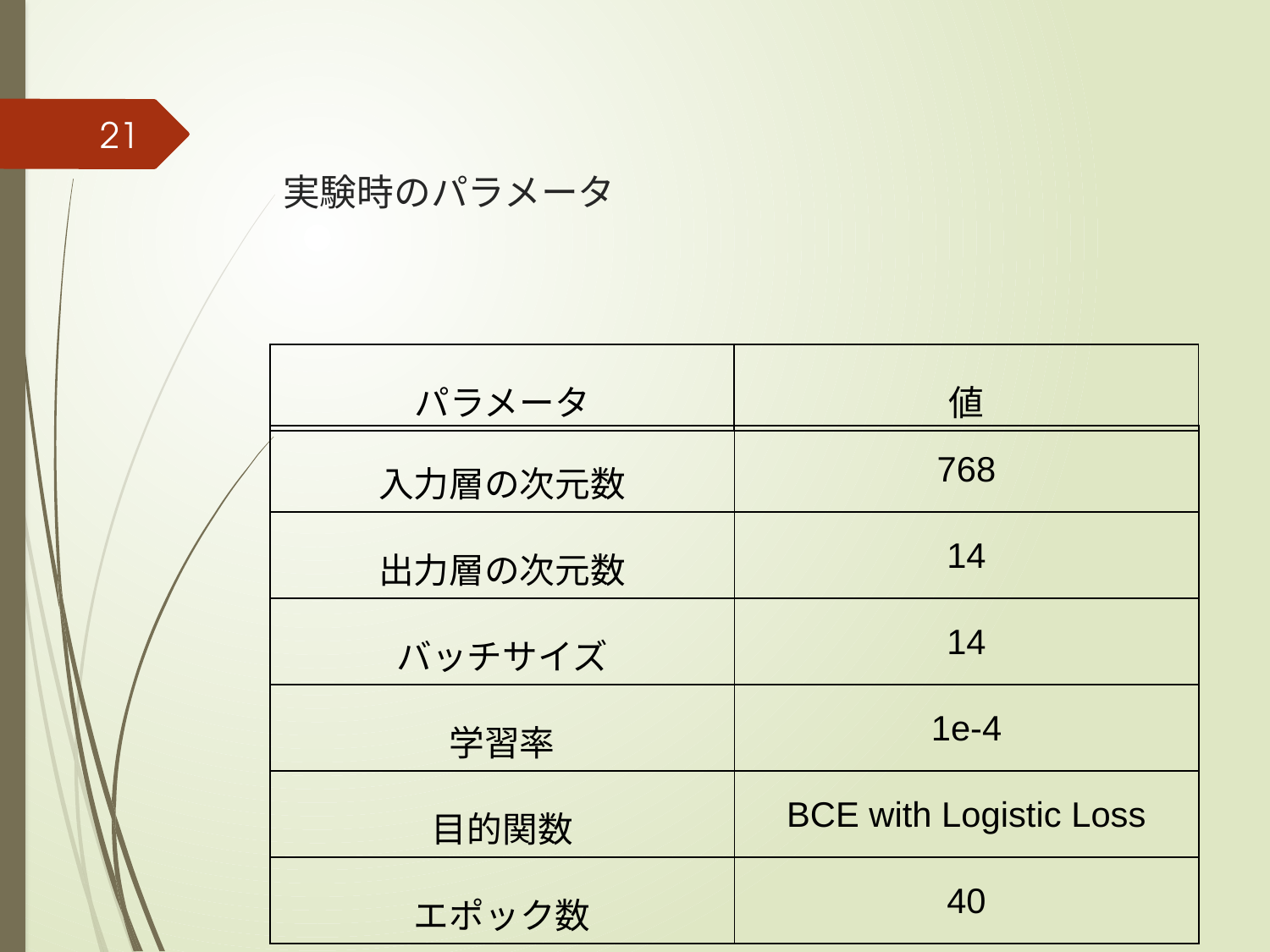

# 実験時のパラメータ
21
| パラメータ | 値 |
| --- | --- |
| 入力層の次元数 | 768 |
| --- | --- |
| 出力層の次元数 | 14 |
| バッチサイズ | 14 |
| 学習率 | 1e-4 |
| 目的関数 | BCE with Logistic Loss |
| エポック数 | 40 |